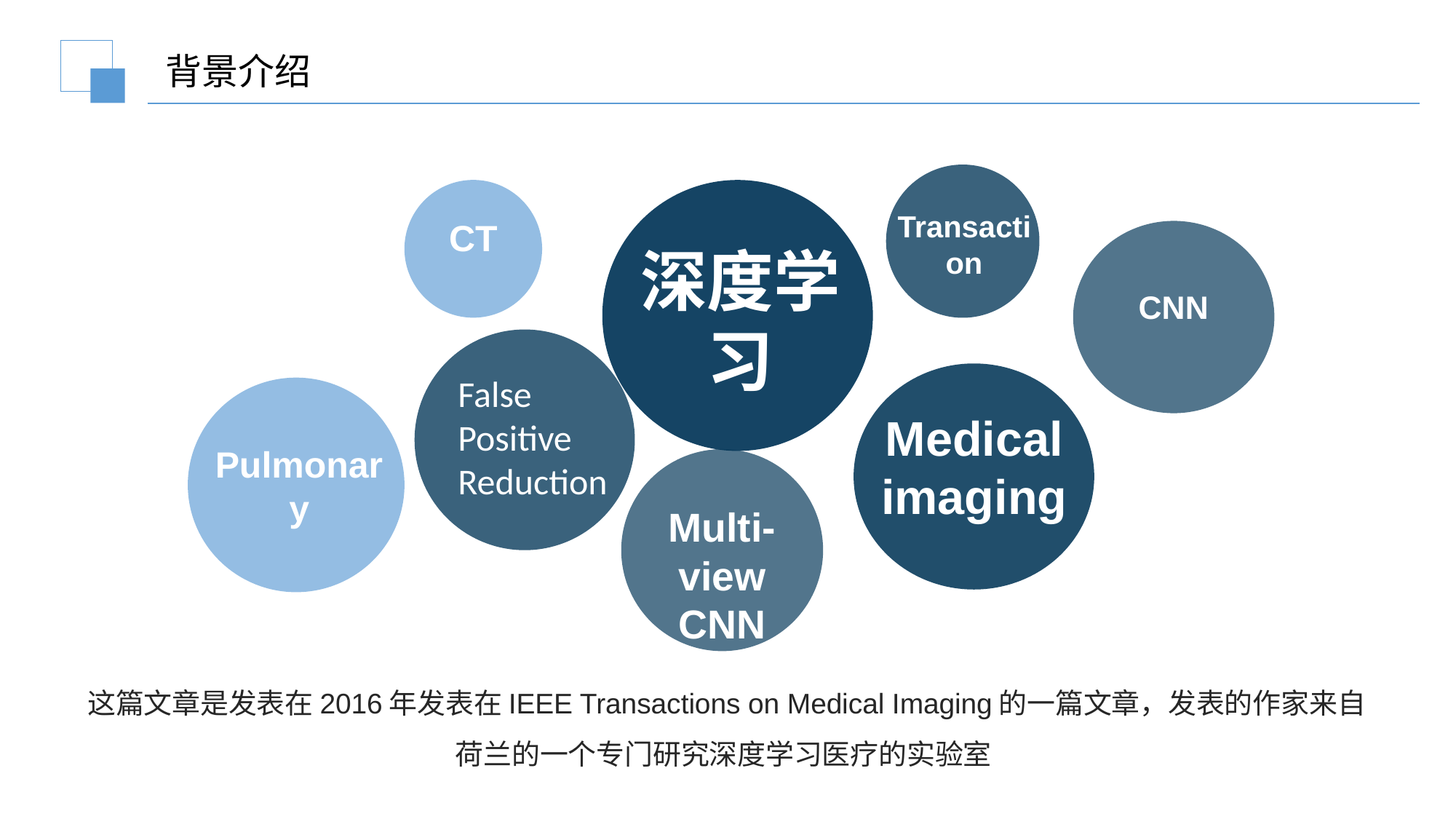

背景介绍

Transaction

CT

深度学习

CNN

Medical
imaging
False Positive Reduction

Pulmonary

Multi-view
CNN

这篇文章是发表在2016年发表在IEEE Transactions on Medical Imaging的一篇文章，发表的作家来自荷兰的一个专门研究深度学习医疗的实验室